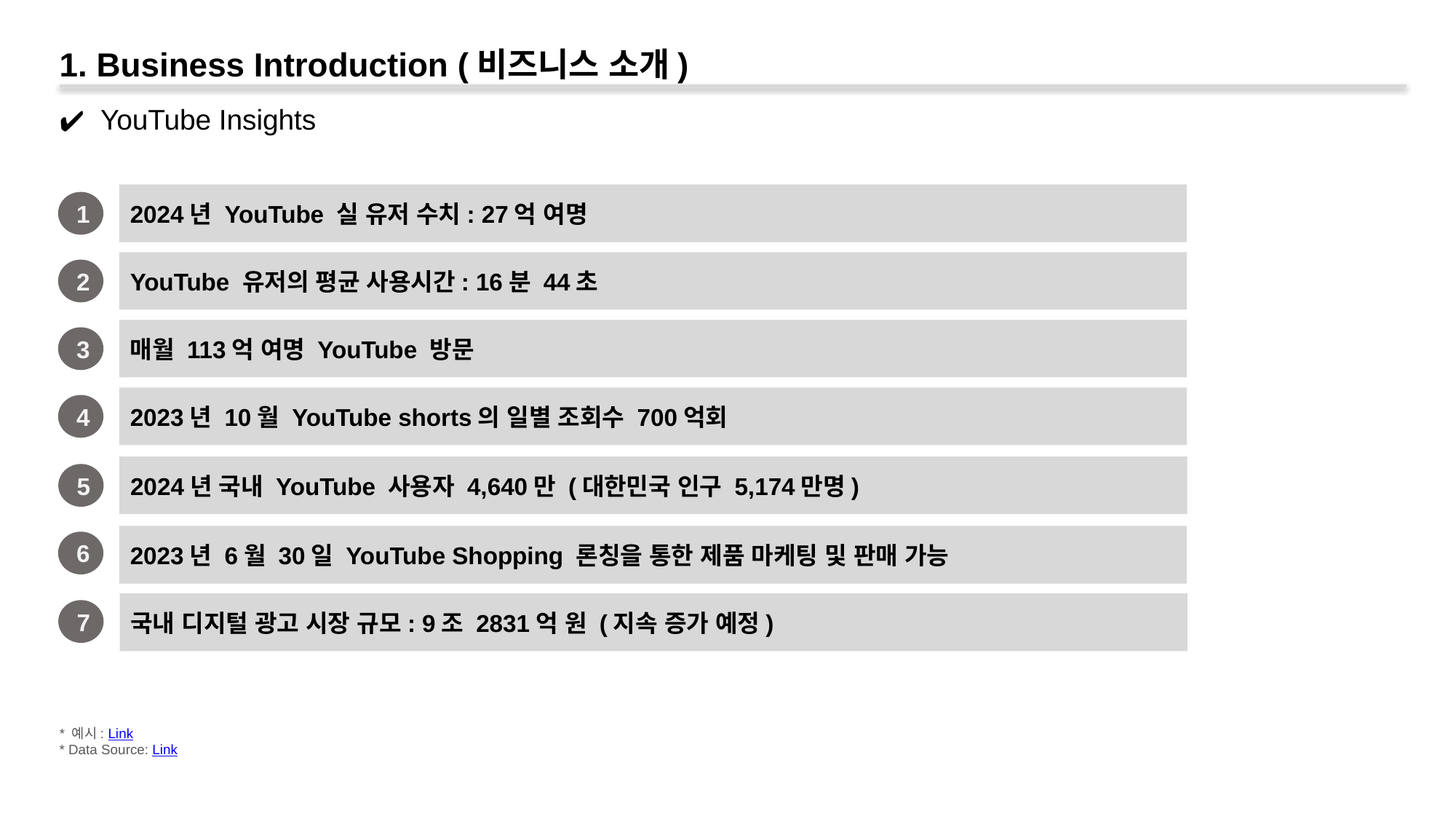

1. Business Introduction (비즈니스 소개)
YouTube Insights
2024년 YouTube 실 유저 수치: 27억 여명
1
YouTube 유저의 평균 사용시간: 16분 44초
2
매월 113억 여명 YouTube 방문
3
2023년 10월 YouTube shorts의 일별 조회수 700억회
4
2024년 국내 YouTube 사용자 4,640만 (대한민국 인구 5,174만명)
5
2023년 6월 30일 YouTube Shopping 론칭을 통한 제품 마케팅 및 판매 가능
6
국내 디지털 광고 시장 규모: 9조 2831억 원 (지속 증가 예정)
7
* 예시: Link
* Data Source: Link